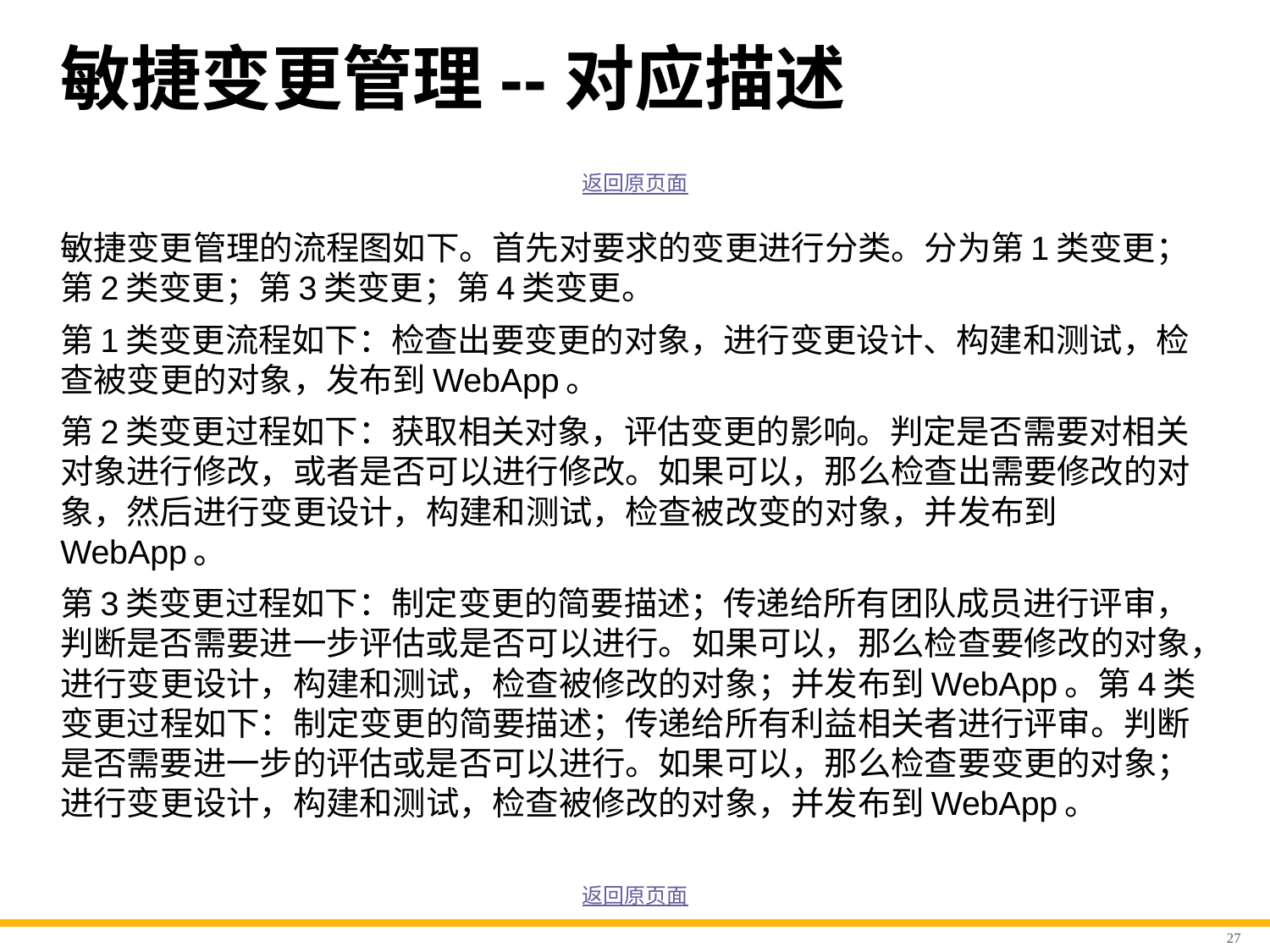

# 敏捷变更管理--对应描述
返回原页面
敏捷变更管理的流程图如下。首先对要求的变更进行分类。分为第1类变更；第2类变更；第3类变更；第4类变更。
第1类变更流程如下：检查出要变更的对象，进行变更设计、构建和测试，检查被变更的对象，发布到WebApp。
第2类变更过程如下：获取相关对象，评估变更的影响。判定是否需要对相关对象进行修改，或者是否可以进行修改。如果可以，那么检查出需要修改的对象，然后进行变更设计，构建和测试，检查被改变的对象，并发布到WebApp。
第3类变更过程如下：制定变更的简要描述；传递给所有团队成员进行评审，判断是否需要进一步评估或是否可以进行。如果可以，那么检查要修改的对象，进行变更设计，构建和测试，检查被修改的对象；并发布到WebApp。第4类变更过程如下：制定变更的简要描述；传递给所有利益相关者进行评审。判断是否需要进一步的评估或是否可以进行。如果可以，那么检查要变更的对象；进行变更设计，构建和测试，检查被修改的对象，并发布到WebApp。
返回原页面
27